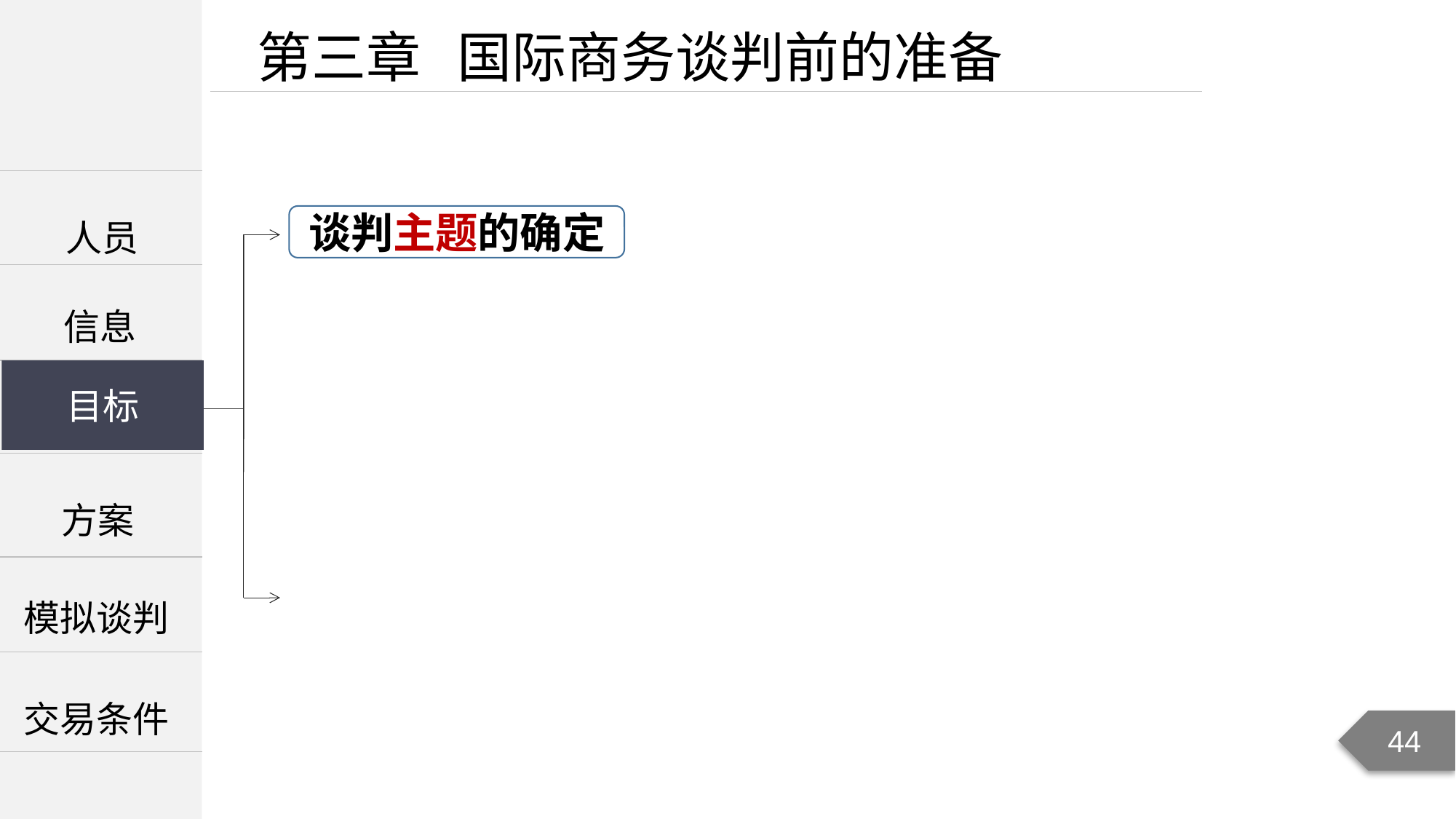

第三章   国际商务谈判前的准备
|  |
| --- |
|  |
|  |
人员
谈判主题的确定

信息
目标

目标
方案
模拟谈判
交易条件
44